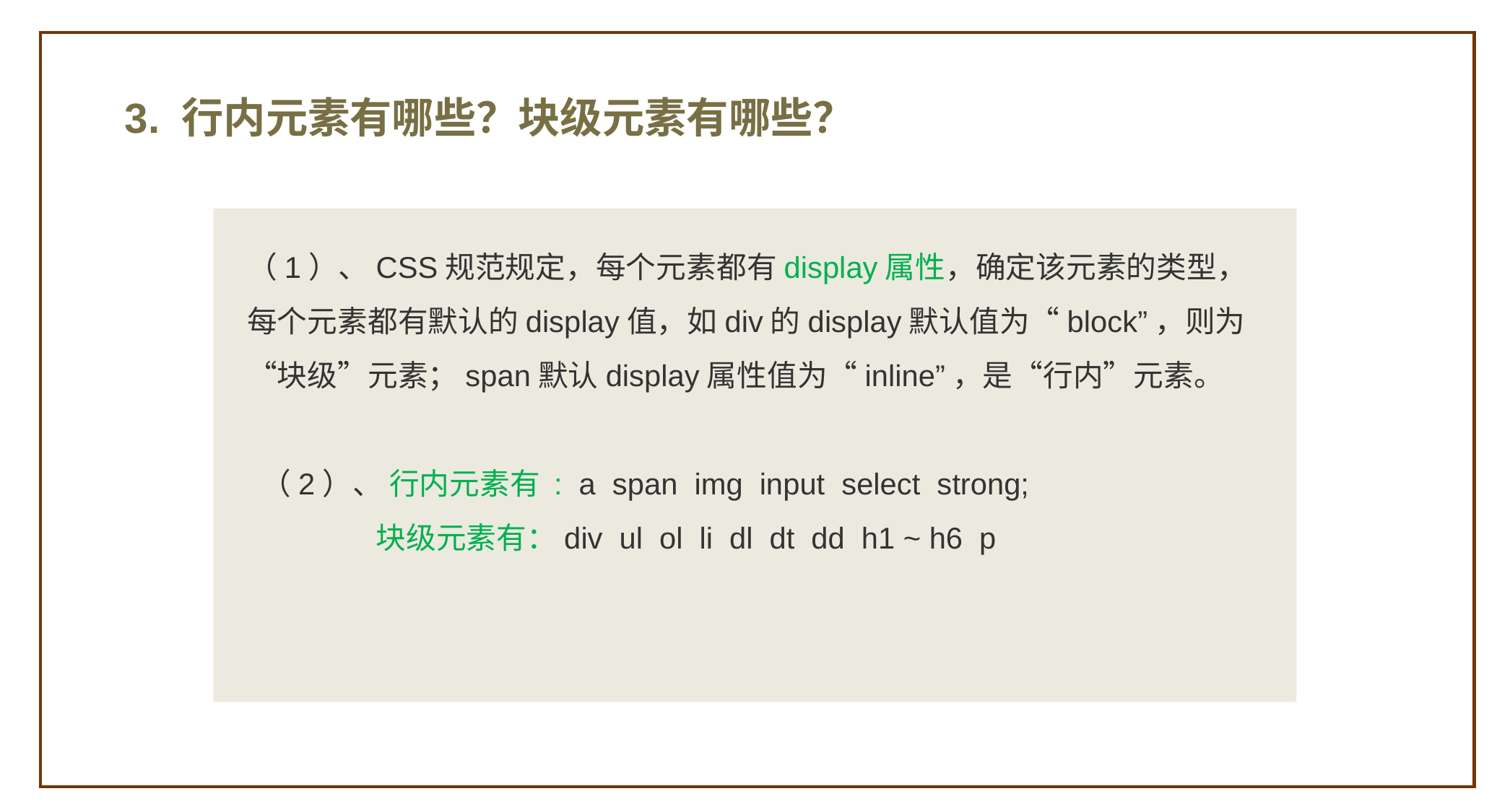

3. 行内元素有哪些？块级元素有哪些？

（1）、CSS规范规定，每个元素都有display属性，确定该元素的类型，每个元素都有默认的display值，如div的display默认值为“block”，则为“块级”元素；span默认display属性值为“inline”，是“行内”元素。

 （2）、 行内元素有 :  a  span  img  input  select  strong;
	  块级元素有：div  ul  ol  li  dl  dt  dd  h1 ~ h6  p